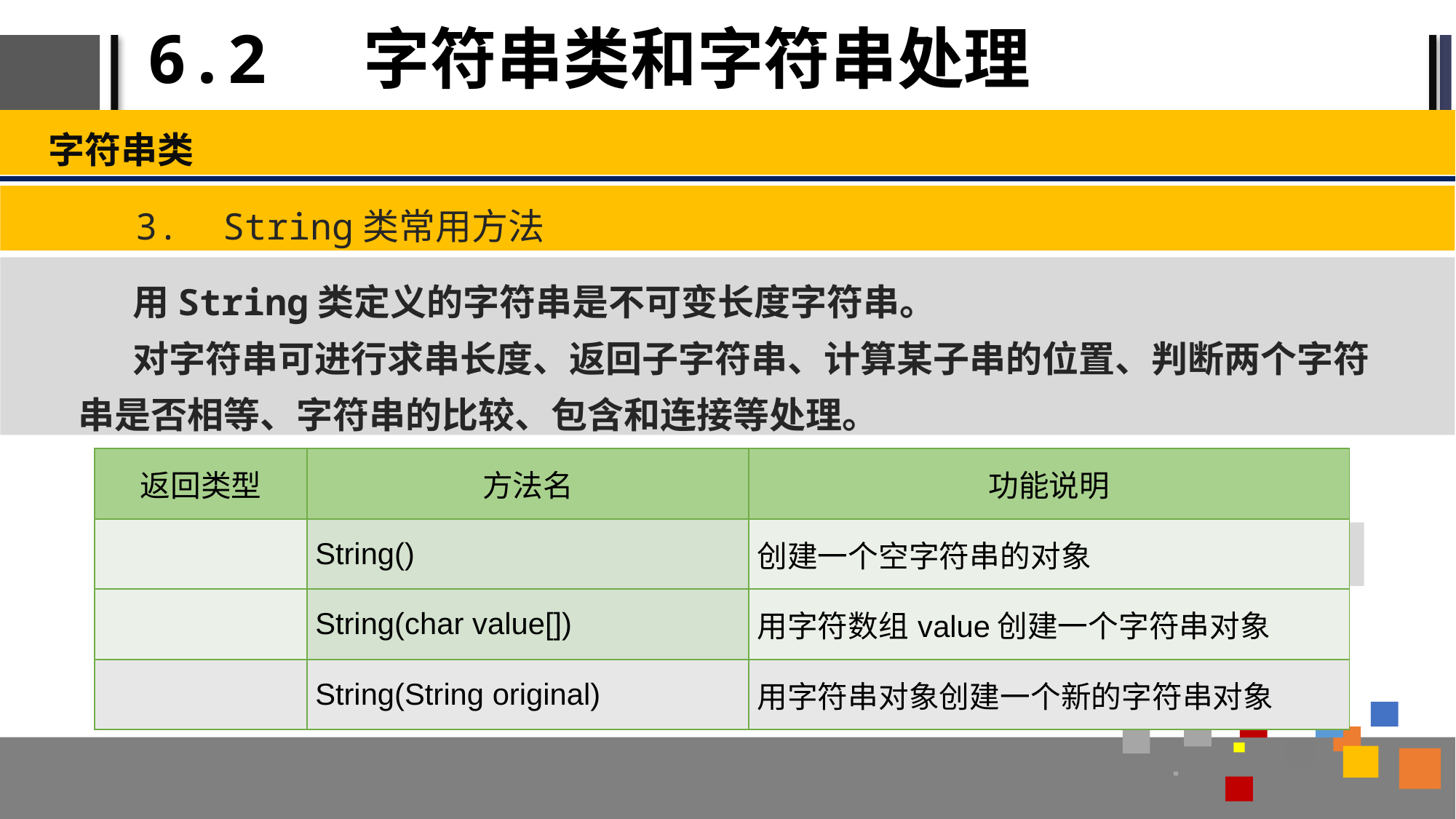

# 6.2  字符串类和字符串处理

字符串类
3.  String类常用方法

用String类定义的字符串是不可变长度字符串。
对字符串可进行求串长度、返回子字符串、计算某子串的位置、判断两个字符串是否相等、字符串的比较、包含和连接等处理。
| 返回类型 | 方法名 | 功能说明 |
| --- | --- | --- |
|  | String() | 创建一个空字符串的对象 |
|  | String(char value[]) | 用字符数组value创建一个字符串对象 |
|  | String(String original) | 用字符串对象创建一个新的字符串对象 |